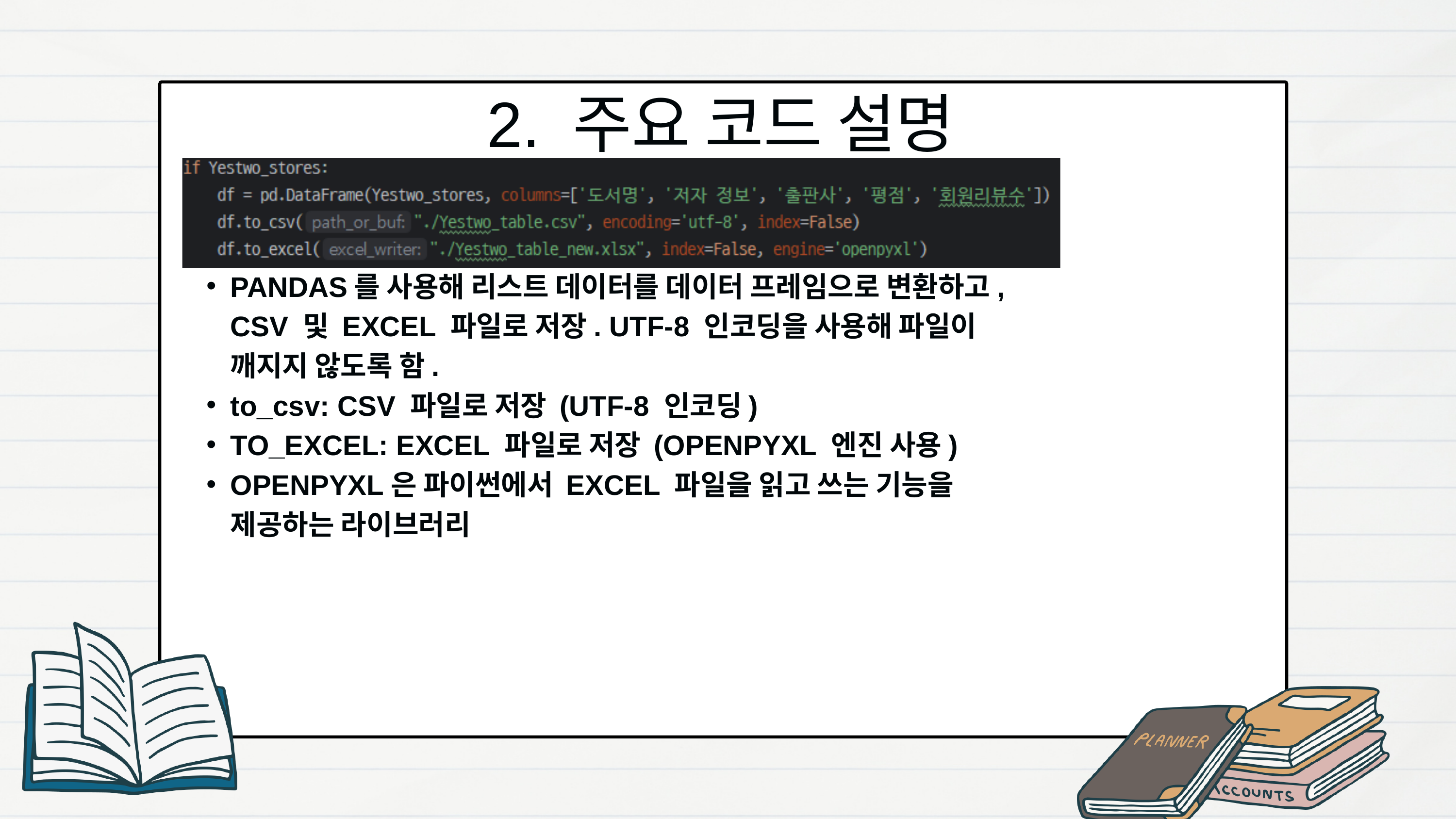

2. 주요 코드 설명

PANDAS를 사용해 리스트 데이터를 데이터 프레임으로 변환하고, CSV 및 EXCEL 파일로 저장. UTF-8 인코딩을 사용해 파일이 깨지지 않도록 함.
to_csv: CSV 파일로 저장 (UTF-8 인코딩)
TO_EXCEL: EXCEL 파일로 저장 (OPENPYXL 엔진 사용)
OPENPYXL은 파이썬에서 EXCEL 파일을 읽고 쓰는 기능을 제공하는 라이브러리